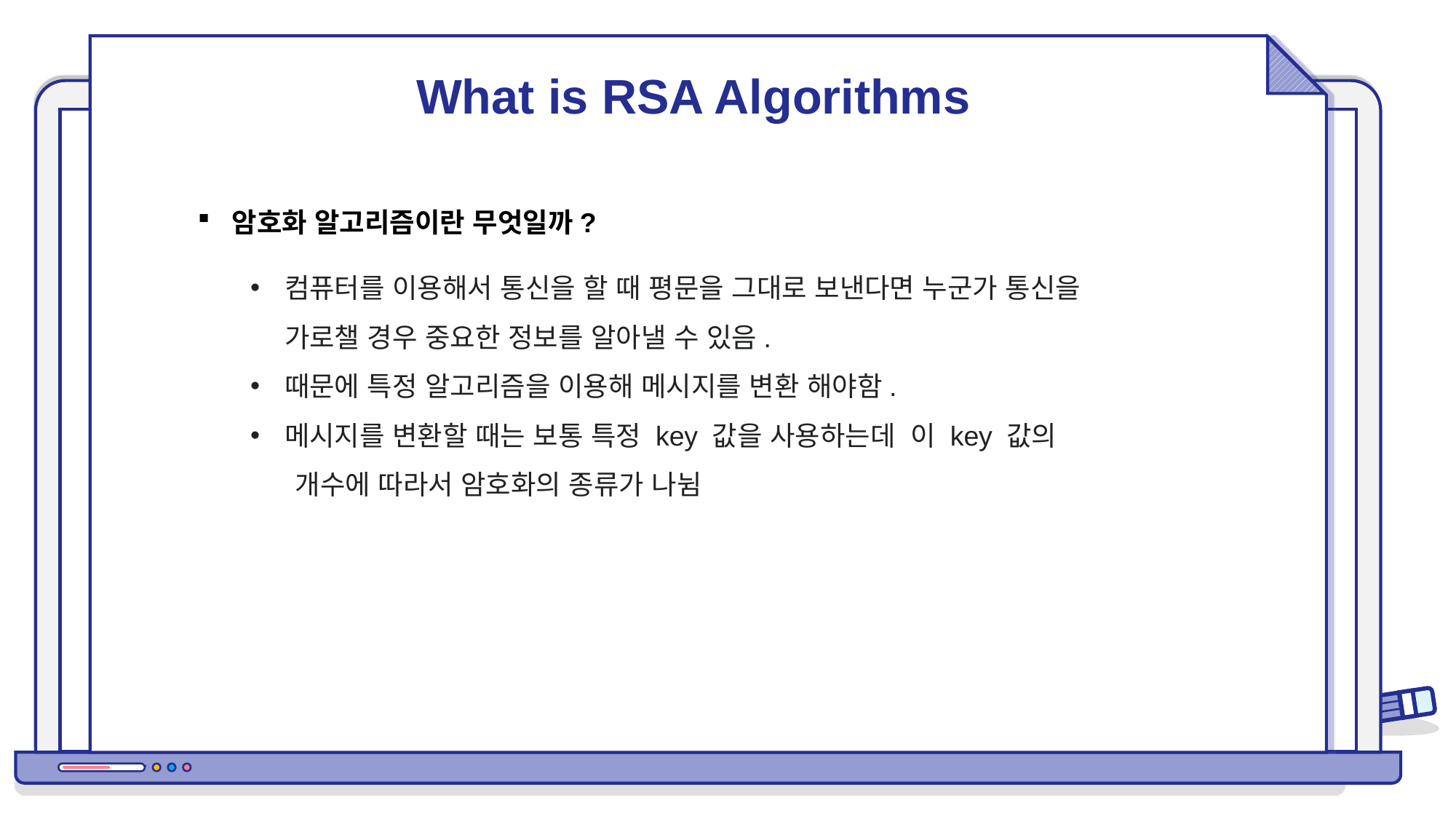

What is RSA Algorithms

암호화 알고리즘이란 무엇일까?
컴퓨터를 이용해서 통신을 할 때 평문을 그대로 보낸다면 누군가 통신을 가로챌 경우 중요한 정보를 알아낼 수 있음.
때문에 특정 알고리즘을 이용해 메시지를 변환 해야함.
메시지를 변환할 때는 보통 특정 key 값을 사용하는데  이 key 값의
     개수에 따라서 암호화의 종류가 나뉨